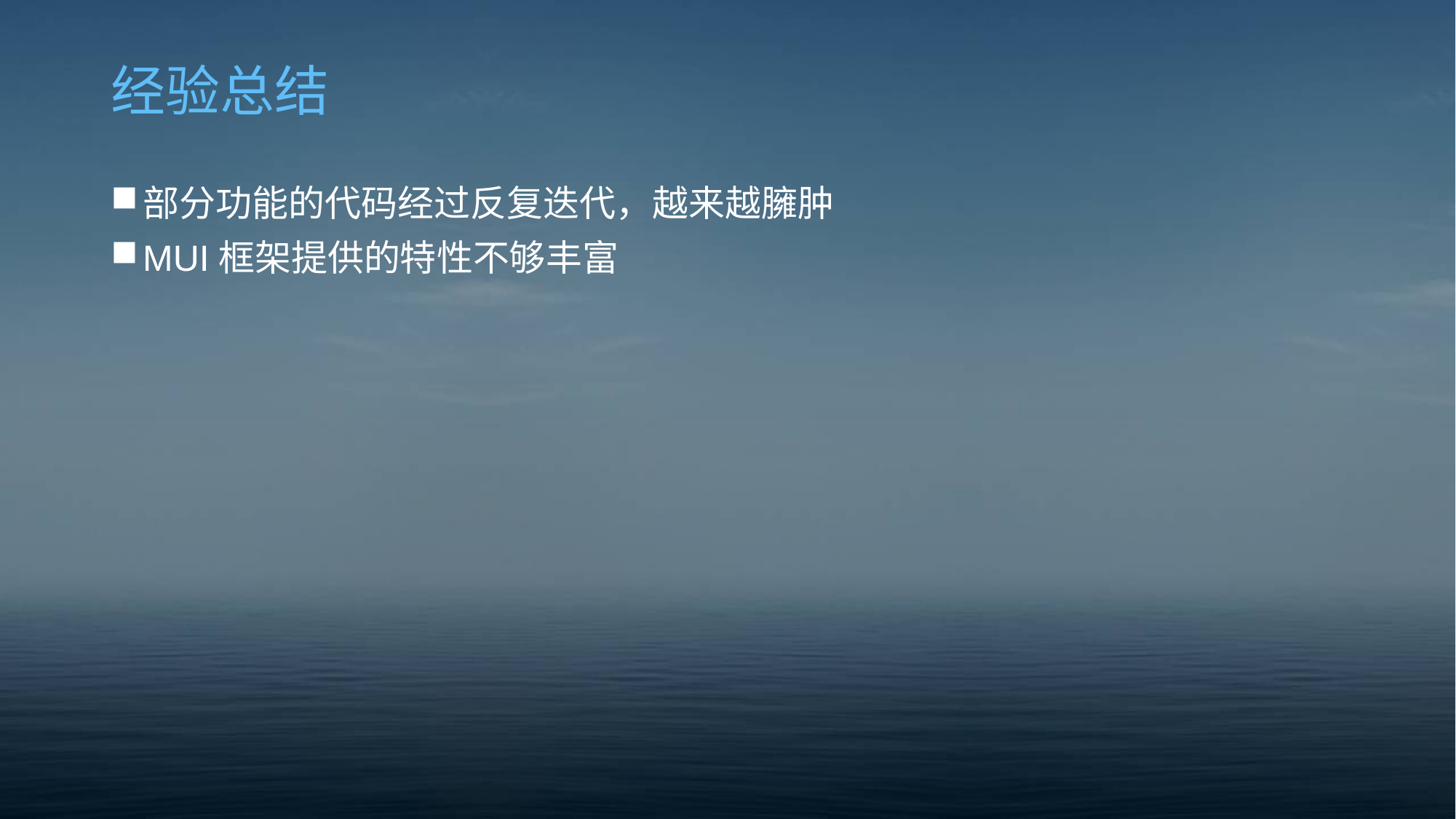

# 经验总结
部分功能的代码经过反复迭代，越来越臃肿
MUI框架提供的特性不够丰富